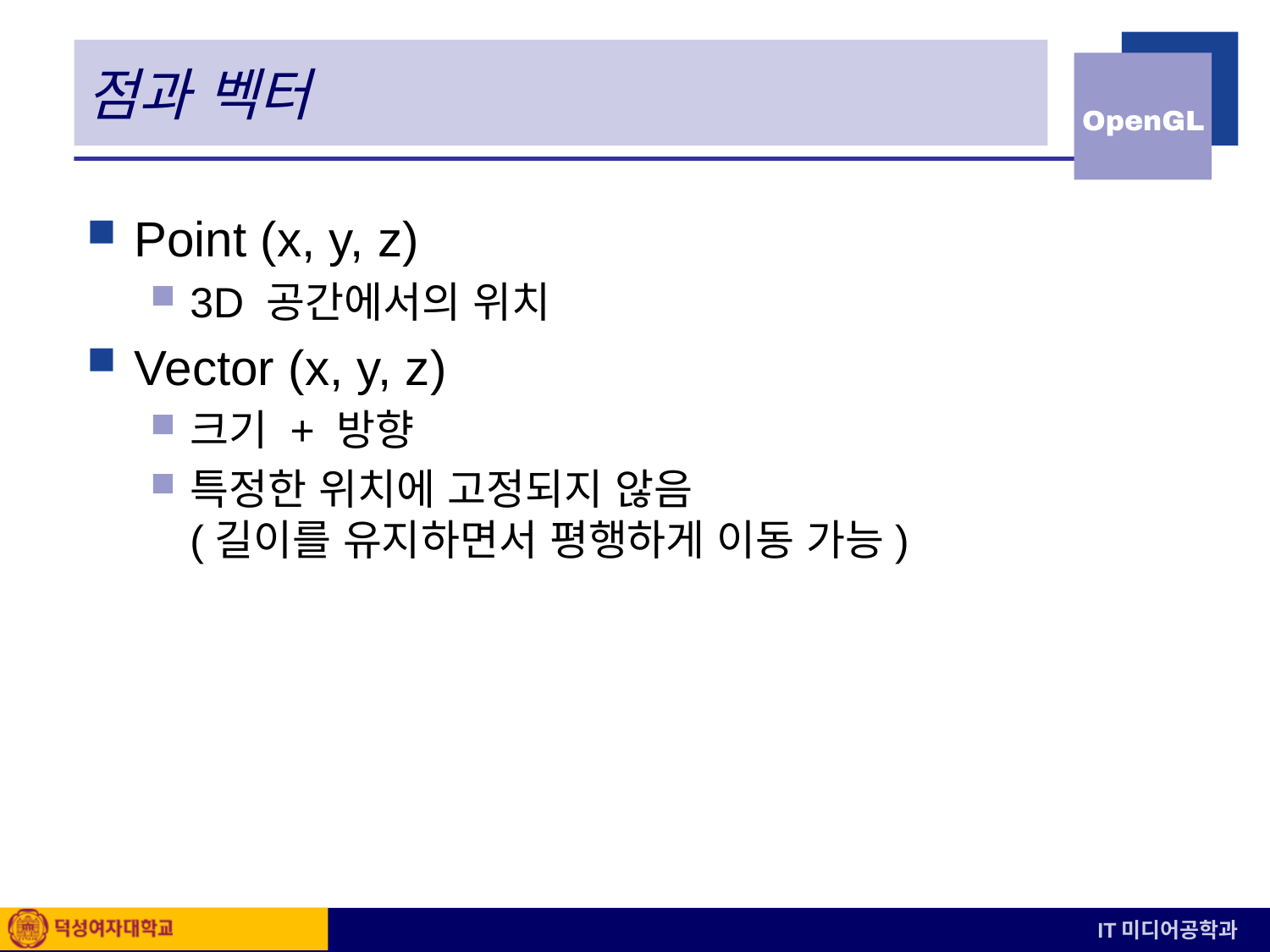

# 점과 벡터
Point (x, y, z)
3D 공간에서의 위치
Vector (x, y, z)
크기 + 방향
특정한 위치에 고정되지 않음
(길이를 유지하면서 평행하게 이동 가능)